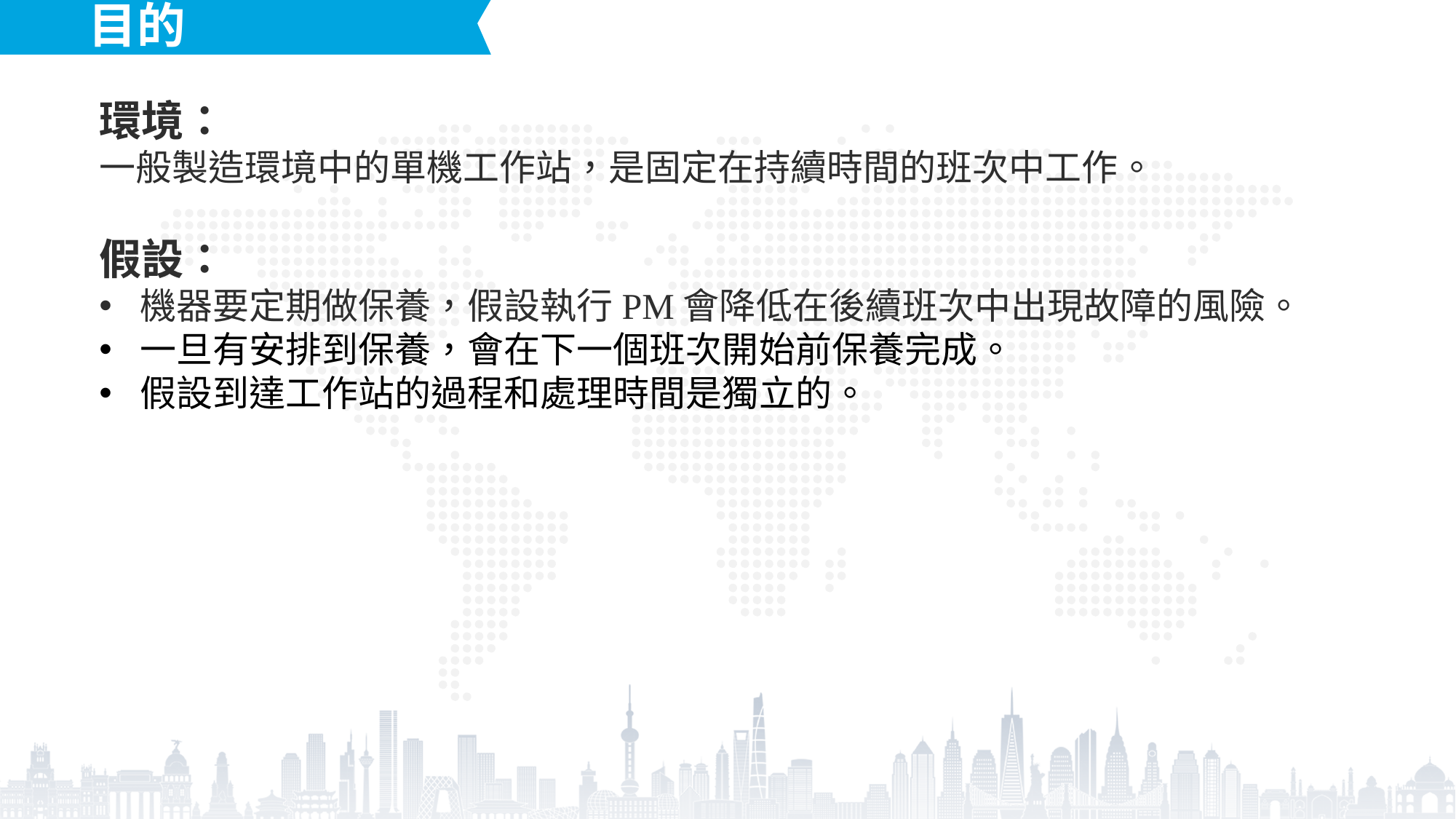

目的
環境：
一般製造環境中的單機工作站，是固定在持續時間的班次中工作。

假設：
機器要定期做保養，假設執行PM會降低在後續班次中出現故障的風險。
一旦有安排到保養，會在下一個班次開始前保養完成。
假設到達工作站的過程和處理時間是獨立的。